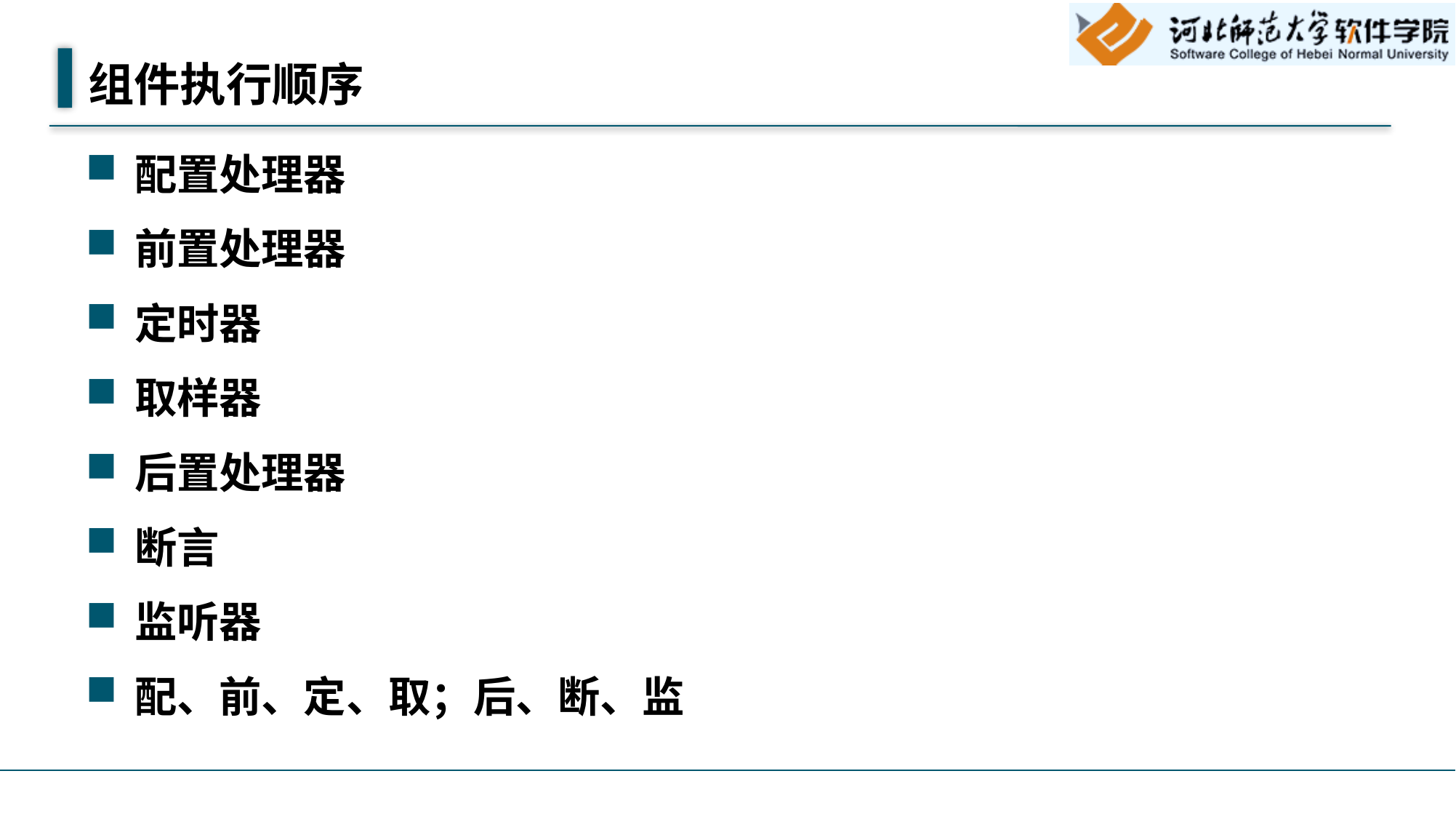

# 组件执行顺序
配置处理器
前置处理器
定时器
取样器
后置处理器
断言
监听器
配、前、定、取；后、断、监